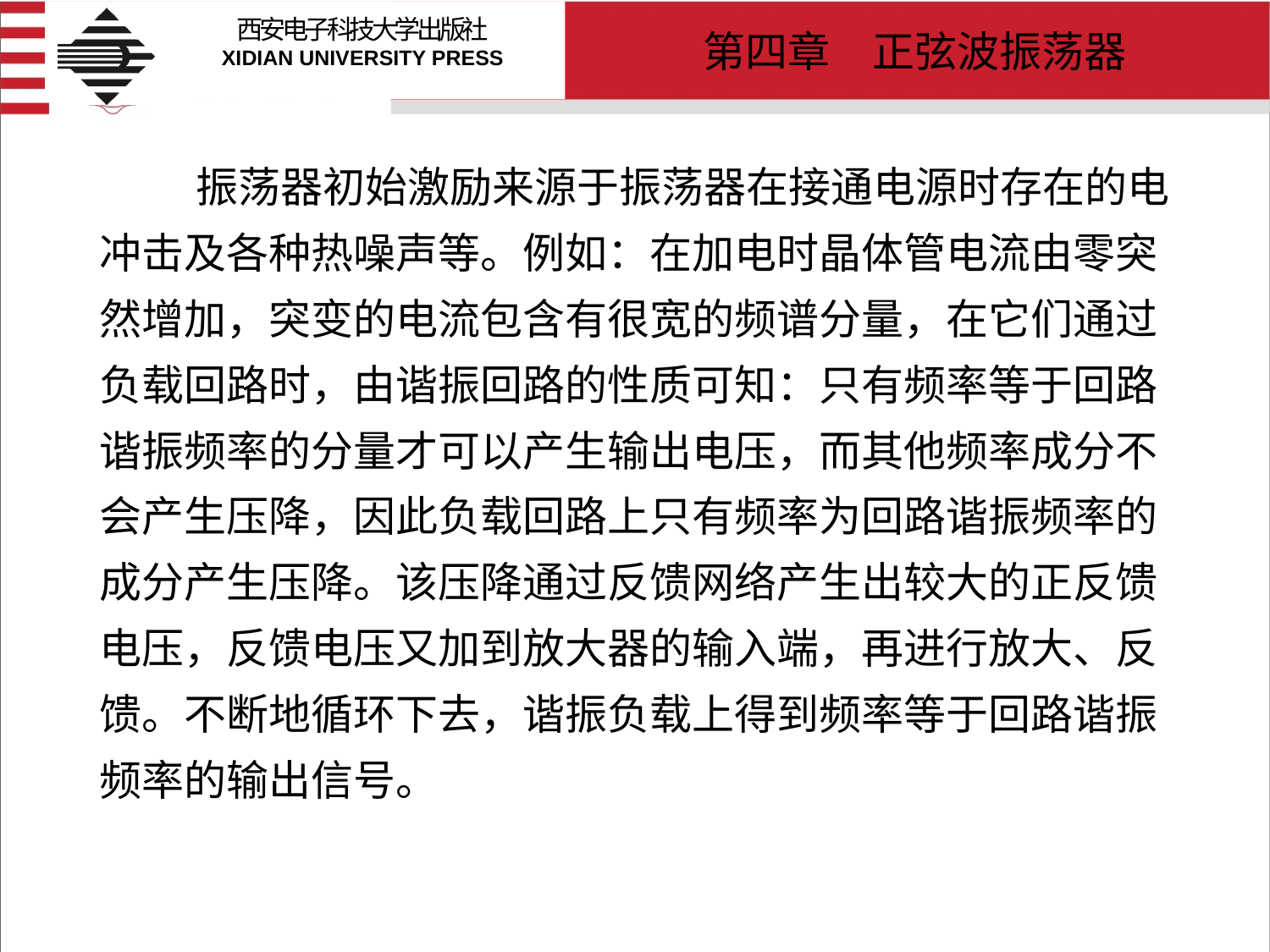

# 振荡器初始激励来源于振荡器在接通电源时存在的电冲击及各种热噪声等。例如：在加电时晶体管电流由零突然增加，突变的电流包含有很宽的频谱分量，在它们通过负载回路时，由谐振回路的性质可知：只有频率等于回路谐振频率的分量才可以产生输出电压，而其他频率成分不会产生压降，因此负载回路上只有频率为回路谐振频率的成分产生压降。该压降通过反馈网络产生出较大的正反馈电压，反馈电压又加到放大器的输入端，再进行放大、反馈。不断地循环下去，谐振负载上得到频率等于回路谐振频率的输出信号。